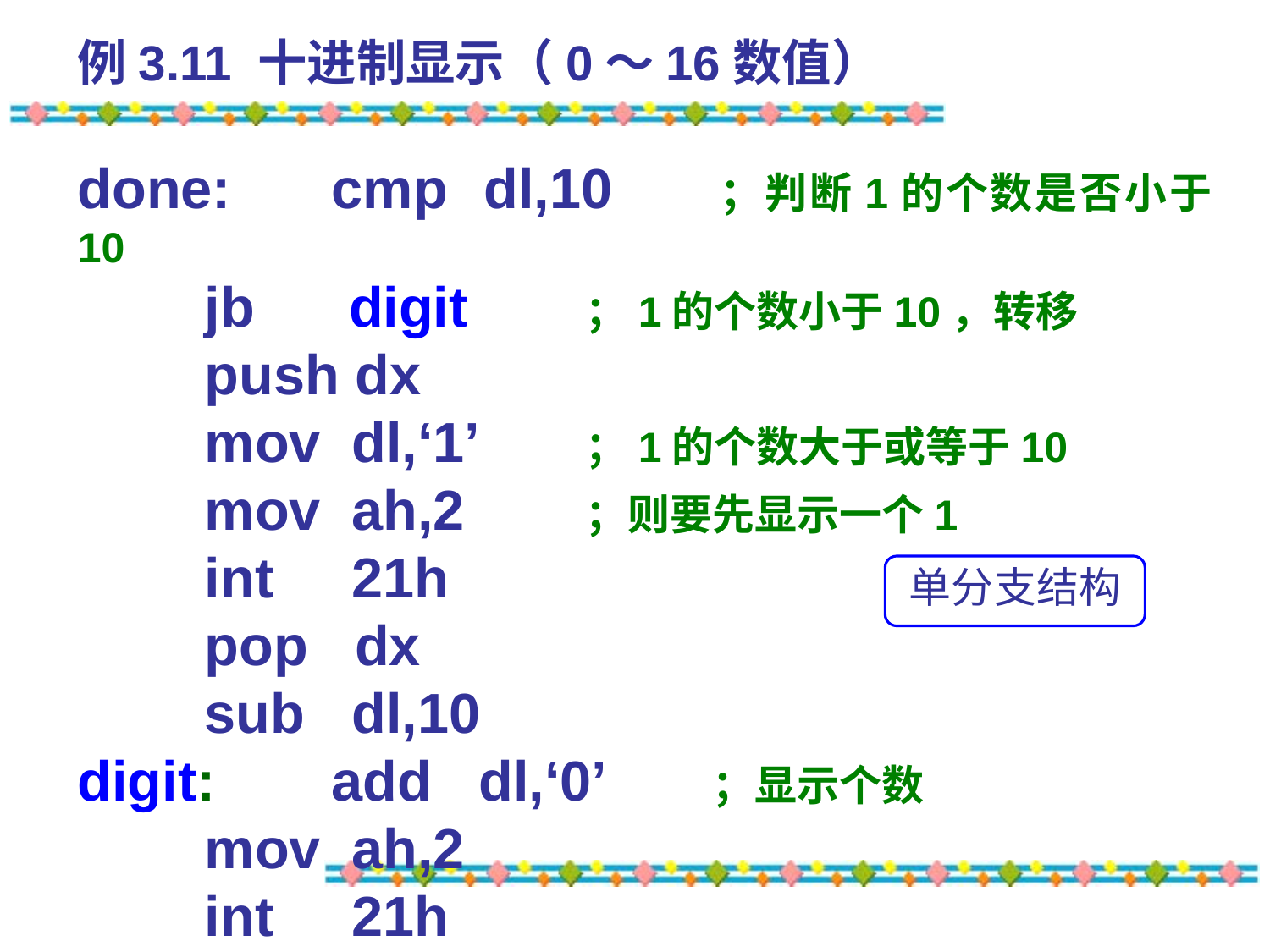

# 例3.11 十进制显示（0～16数值）
done:	cmp  dl,10	；判断1的个数是否小于10
	jb      digit	；1的个数小于10，转移
	push dx
	mov  dl,‘1’	；1的个数大于或等于10
	mov  ah,2	；则要先显示一个1
	int     21h
	pop   dx
	sub   dl,10
digit:	add   dl,‘0’	；显示个数
	mov  ah,2
	int     21h
单分支结构